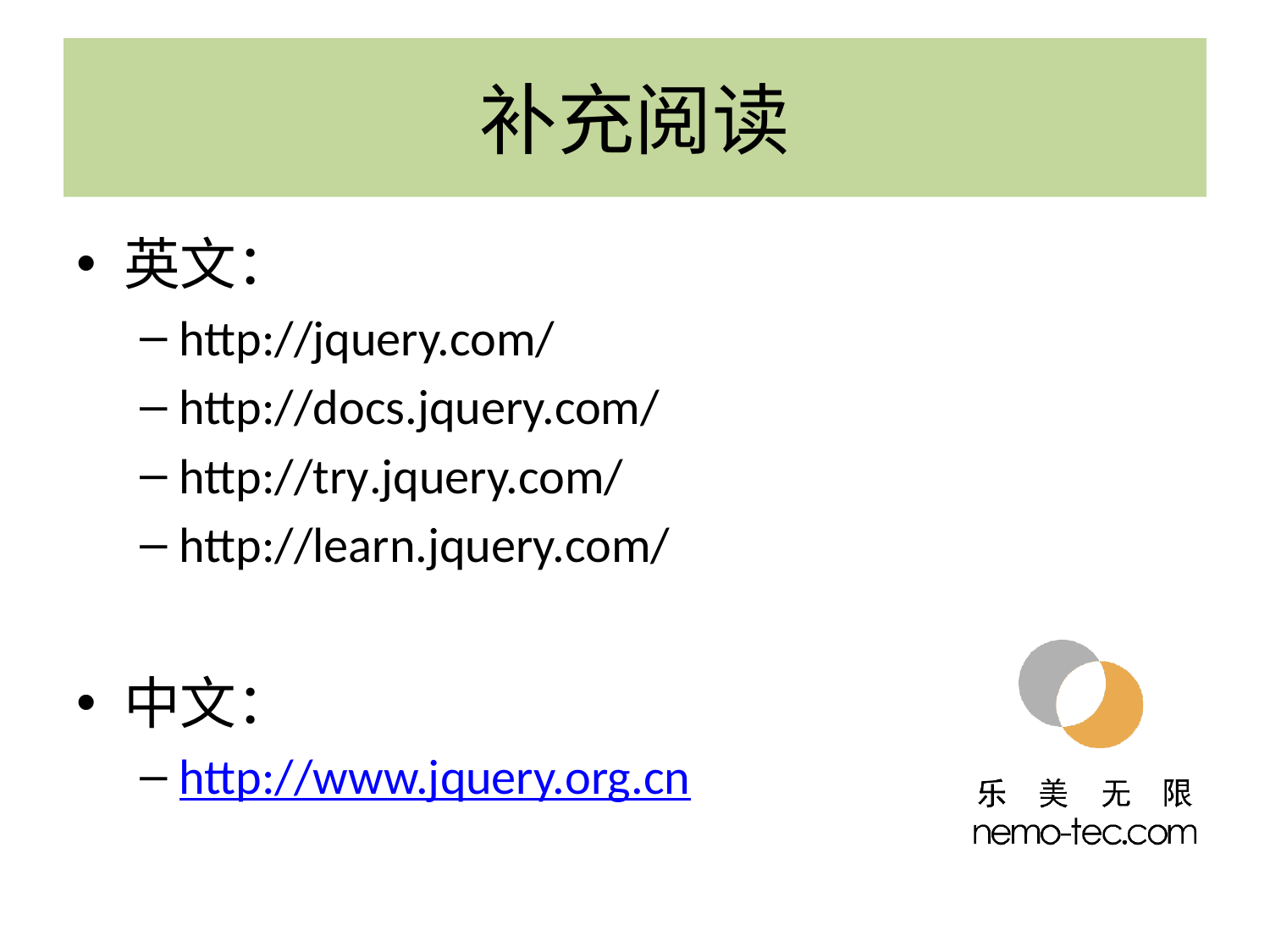

# 补充阅读
英文：
http://jquery.com/
http://docs.jquery.com/
http://try.jquery.com/
http://learn.jquery.com/

中文：
http://www.jquery.org.cn